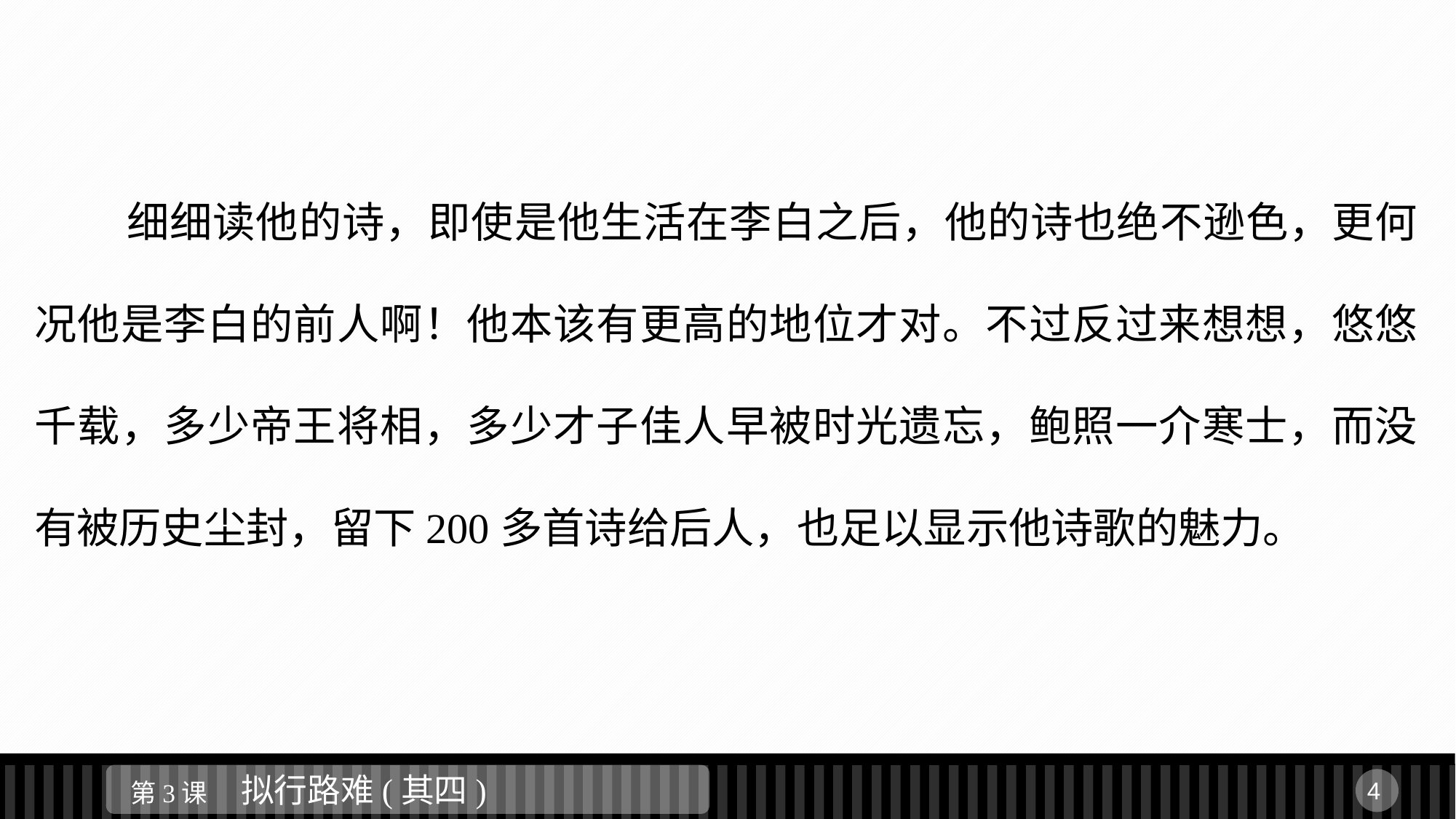

细细读他的诗，即使是他生活在李白之后，他的诗也绝不逊色，更何况他是李白的前人啊！他本该有更高的地位才对。不过反过来想想，悠悠千载，多少帝王将相，多少才子佳人早被时光遗忘，鲍照一介寒士，而没有被历史尘封，留下200多首诗给后人，也足以显示他诗歌的魅力。